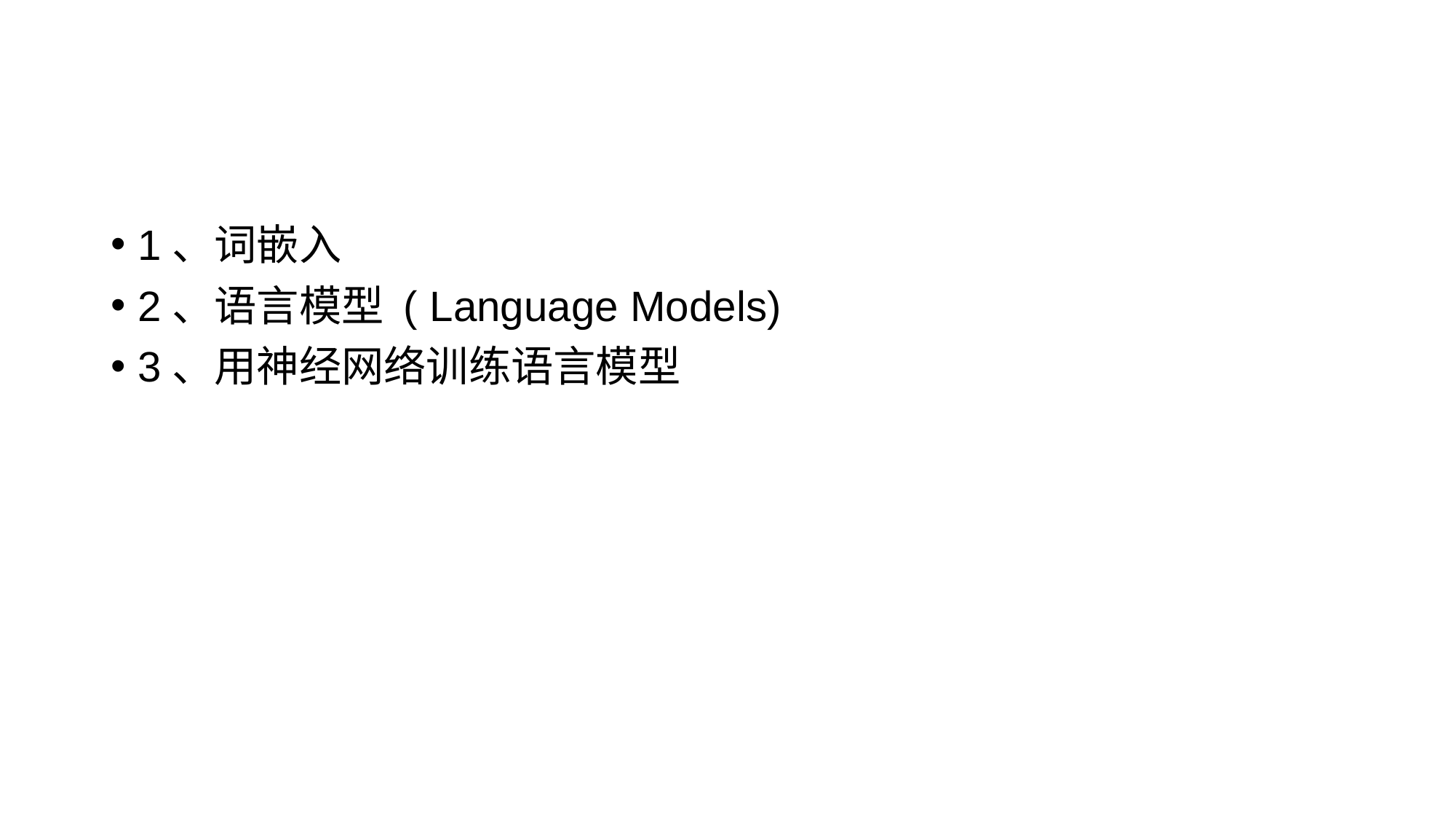

#
1、词嵌入
2、语言模型 ( Language Models)
3、用神经网络训练语言模型